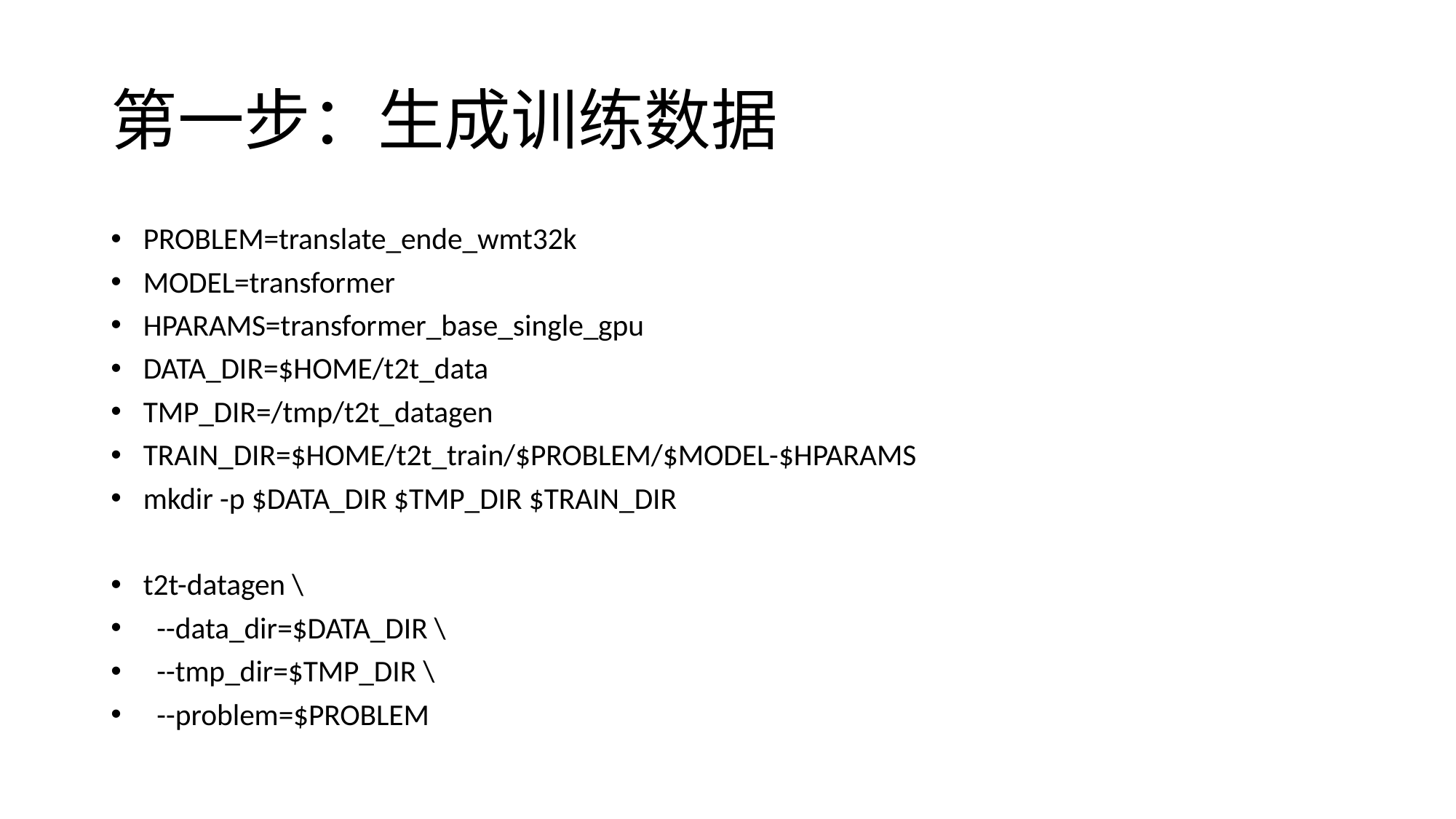

# 第一步：生成训练数据
PROBLEM=translate_ende_wmt32k
MODEL=transformer
HPARAMS=transformer_base_single_gpu
DATA_DIR=$HOME/t2t_data
TMP_DIR=/tmp/t2t_datagen
TRAIN_DIR=$HOME/t2t_train/$PROBLEM/$MODEL-$HPARAMS
mkdir -p $DATA_DIR $TMP_DIR $TRAIN_DIR

t2t-datagen \
  --data_dir=$DATA_DIR \
  --tmp_dir=$TMP_DIR \
  --problem=$PROBLEM